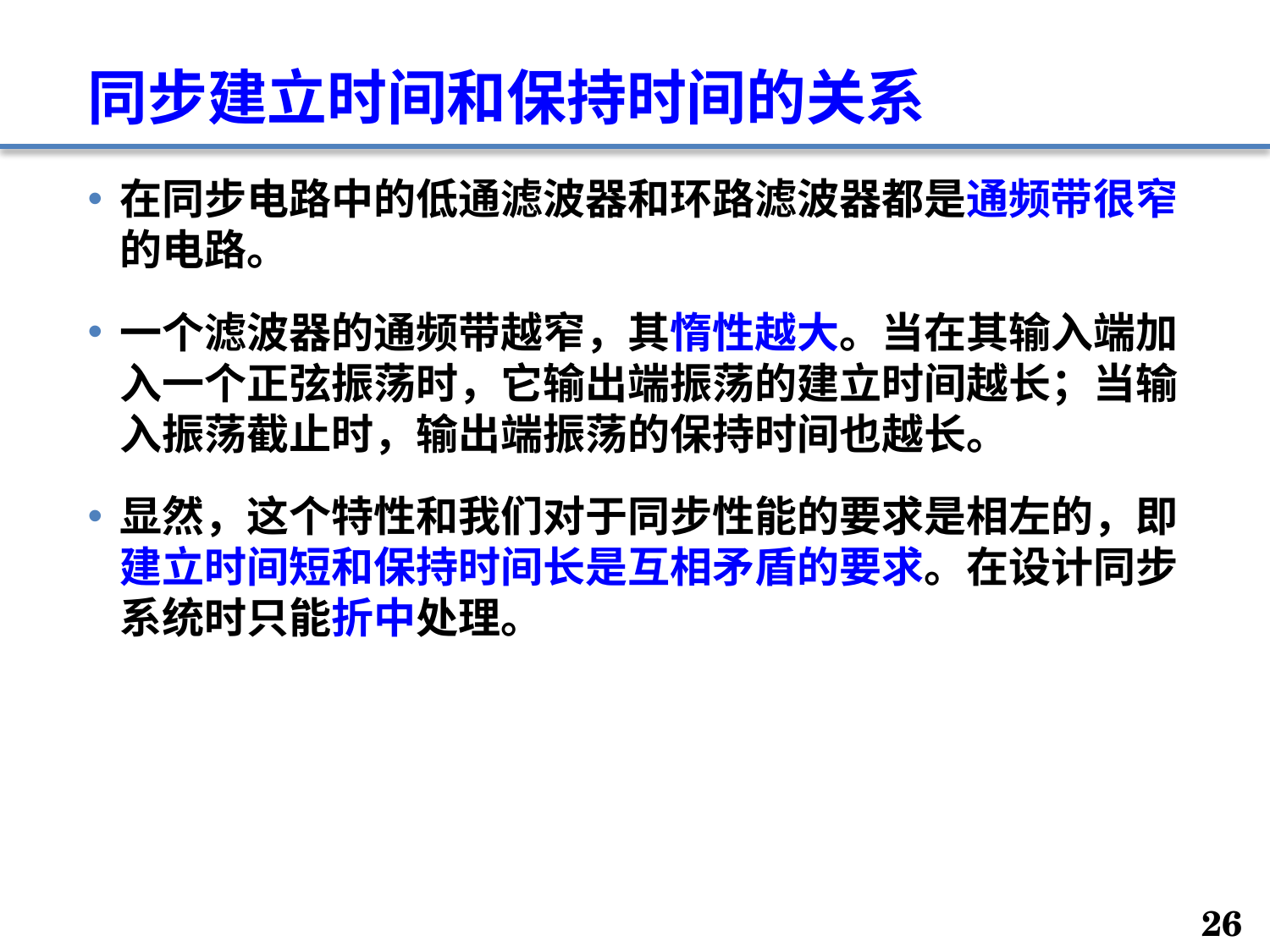

# 同步建立时间和保持时间的关系
在同步电路中的低通滤波器和环路滤波器都是通频带很窄的电路。
一个滤波器的通频带越窄，其惰性越大。当在其输入端加入一个正弦振荡时，它输出端振荡的建立时间越长；当输入振荡截止时，输出端振荡的保持时间也越长。
显然，这个特性和我们对于同步性能的要求是相左的，即建立时间短和保持时间长是互相矛盾的要求。在设计同步系统时只能折中处理。
26